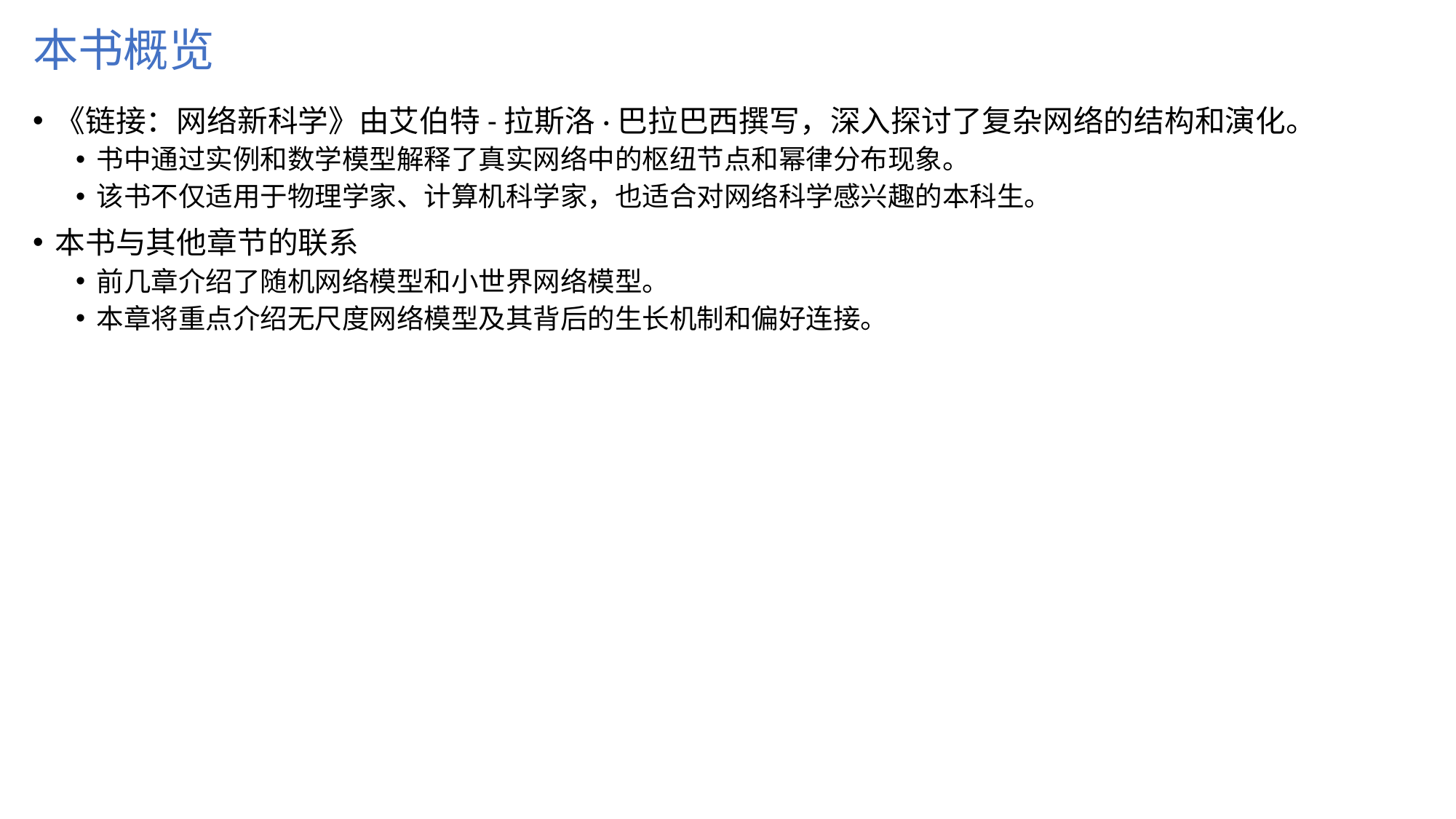

# 本书概览
《链接：网络新科学》由艾伯特-拉斯洛·巴拉巴西撰写，深入探讨了复杂网络的结构和演化。
书中通过实例和数学模型解释了真实网络中的枢纽节点和幂律分布现象。
该书不仅适用于物理学家、计算机科学家，也适合对网络科学感兴趣的本科生。
本书与其他章节的联系
前几章介绍了随机网络模型和小世界网络模型。
本章将重点介绍无尺度网络模型及其背后的生长机制和偏好连接。